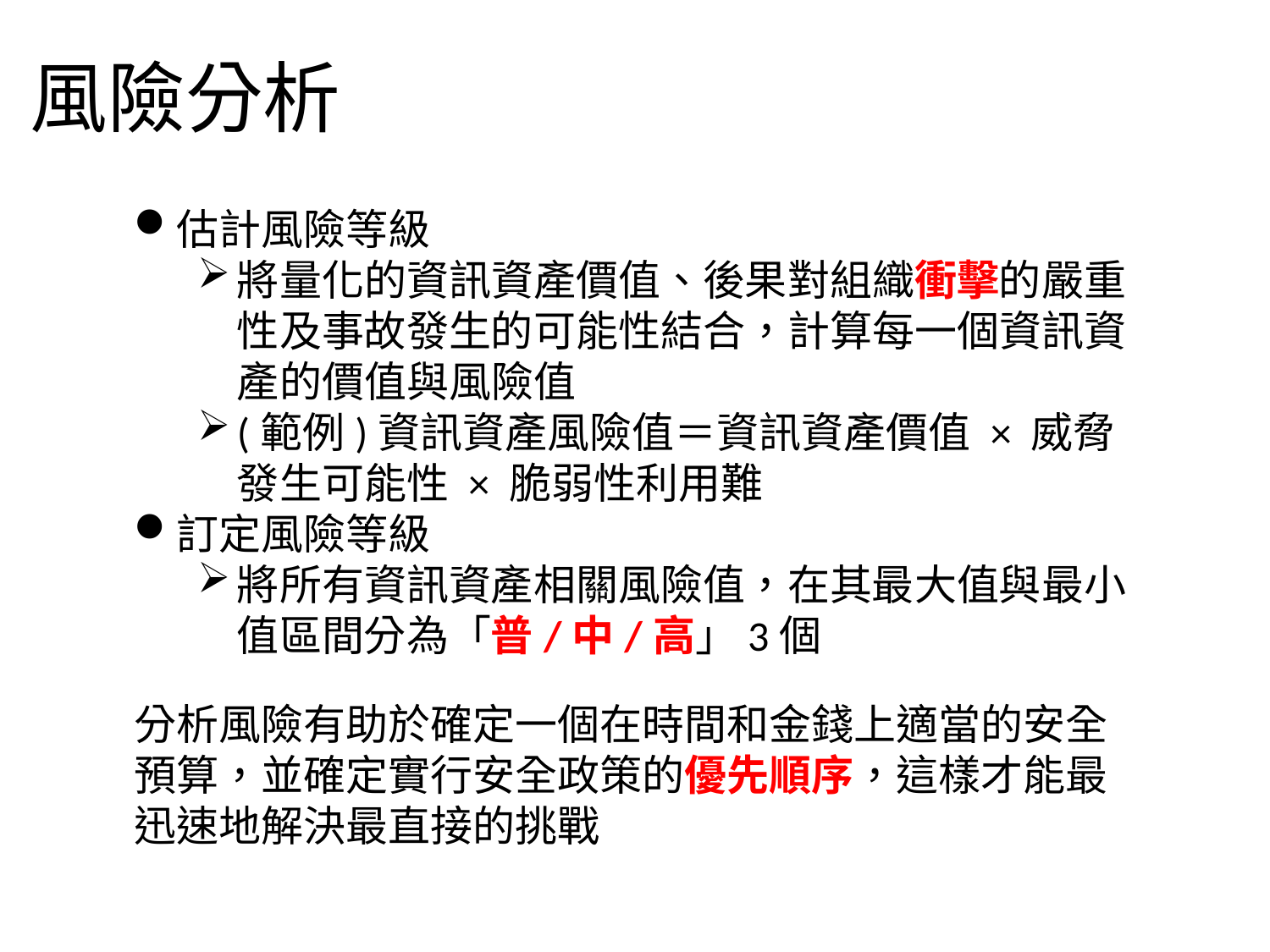

# 風險分析
估計風險等級
將量化的資訊資產價值、後果對組織衝擊的嚴重性及事故發生的可能性結合，計算每一個資訊資產的價值與風險值
(範例)資訊資產風險值＝資訊資產價值 × 威脅發生可能性 × 脆弱性利用難
訂定風險等級
將所有資訊資產相關風險值，在其最大值與最小值區間分為「普/中/高」3個
分析風險有助於確定一個在時間和金錢上適當的安全預算，並確定實行安全政策的優先順序，這樣才能最迅速地解決最直接的挑戰